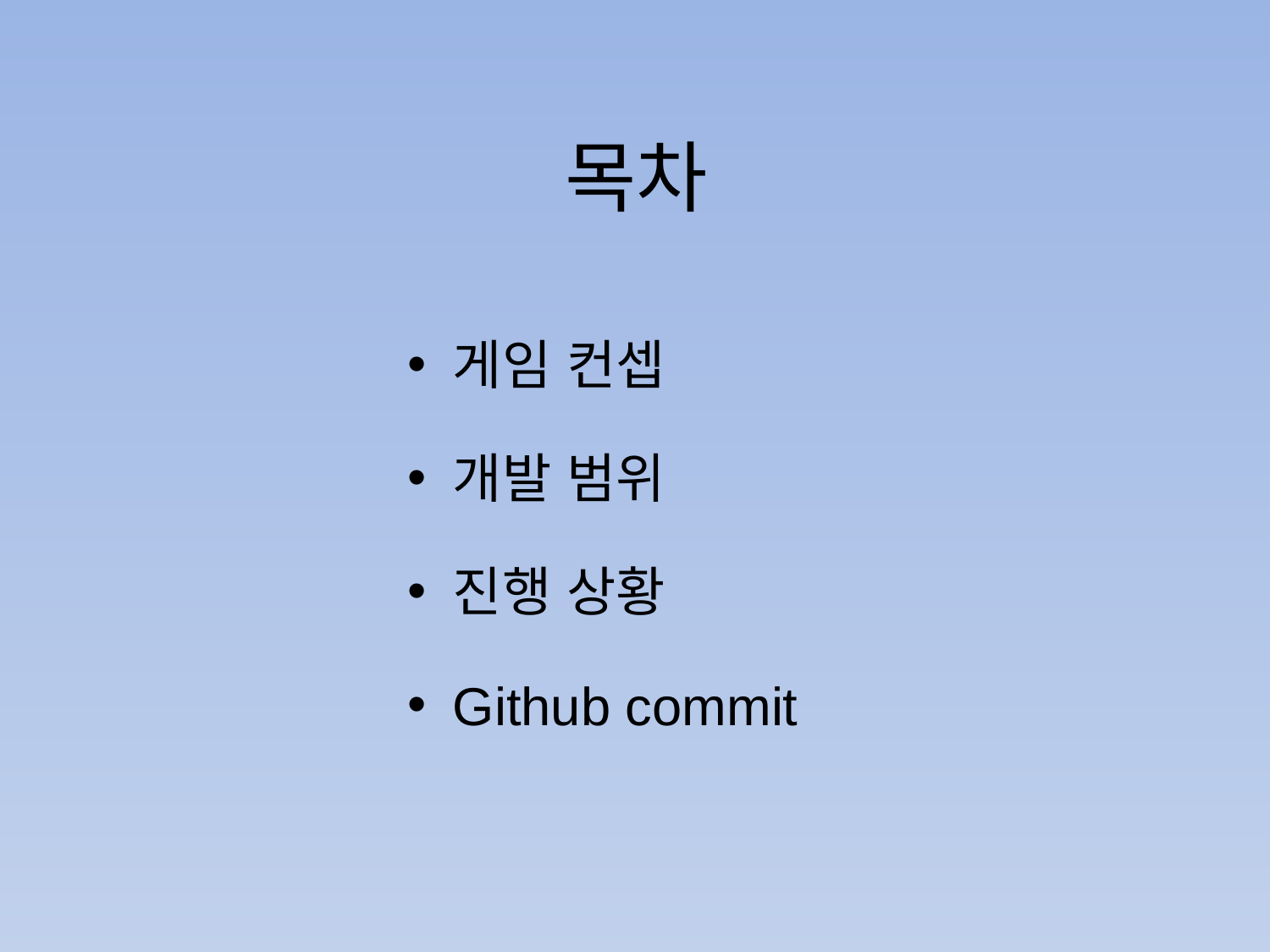

# 목차
게임 컨셉
개발 범위
진행 상황
Github commit